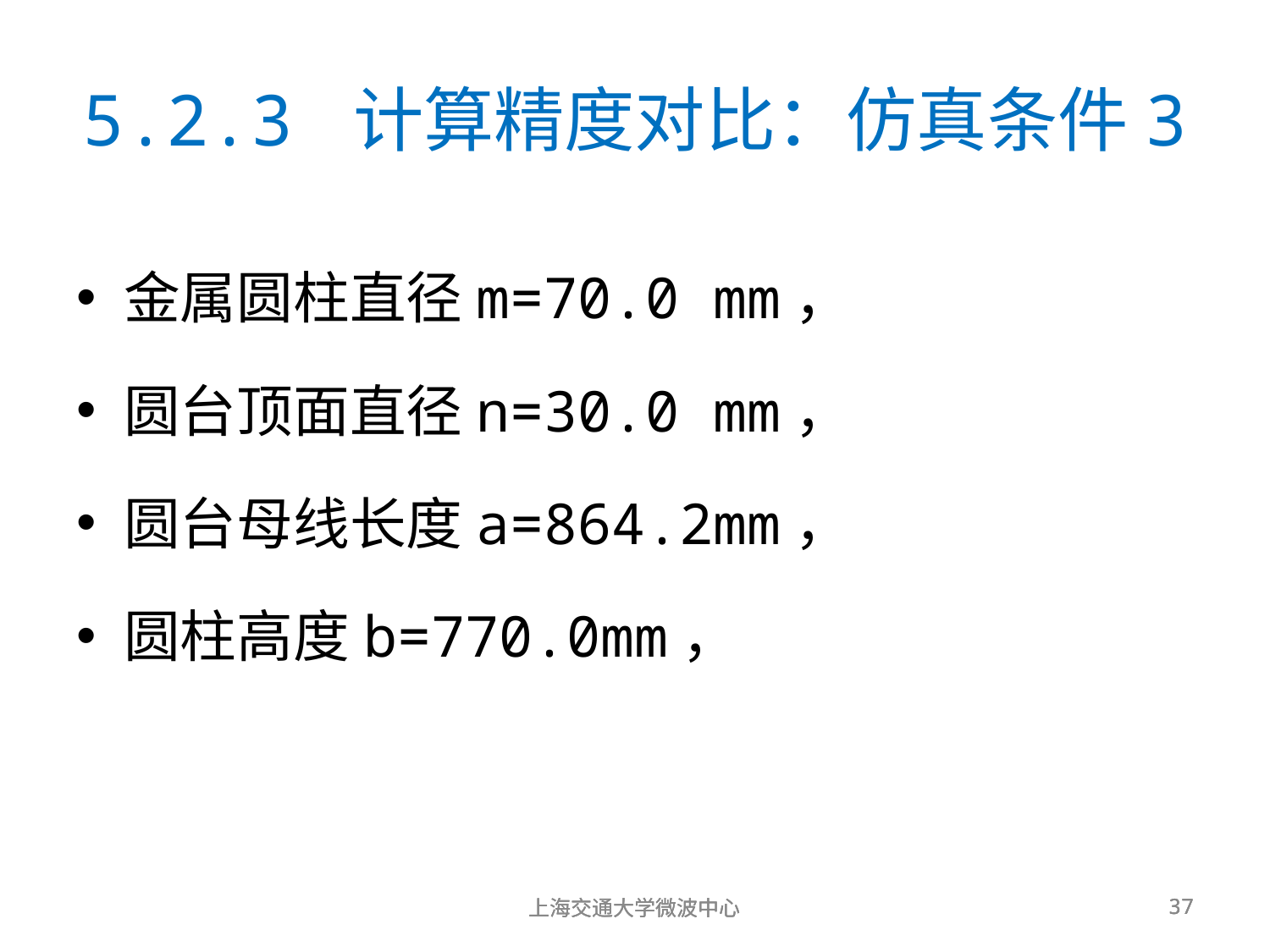

5.2.3 计算精度对比：仿真条件3
金属圆柱直径m=70.0 mm，
圆台顶面直径n=30.0 mm，
圆台母线长度a=864.2mm，
圆柱高度b=770.0mm，

上海交通大学微波中心
上海交通大学微波中心
上海交通大学微波中心
37
37
37